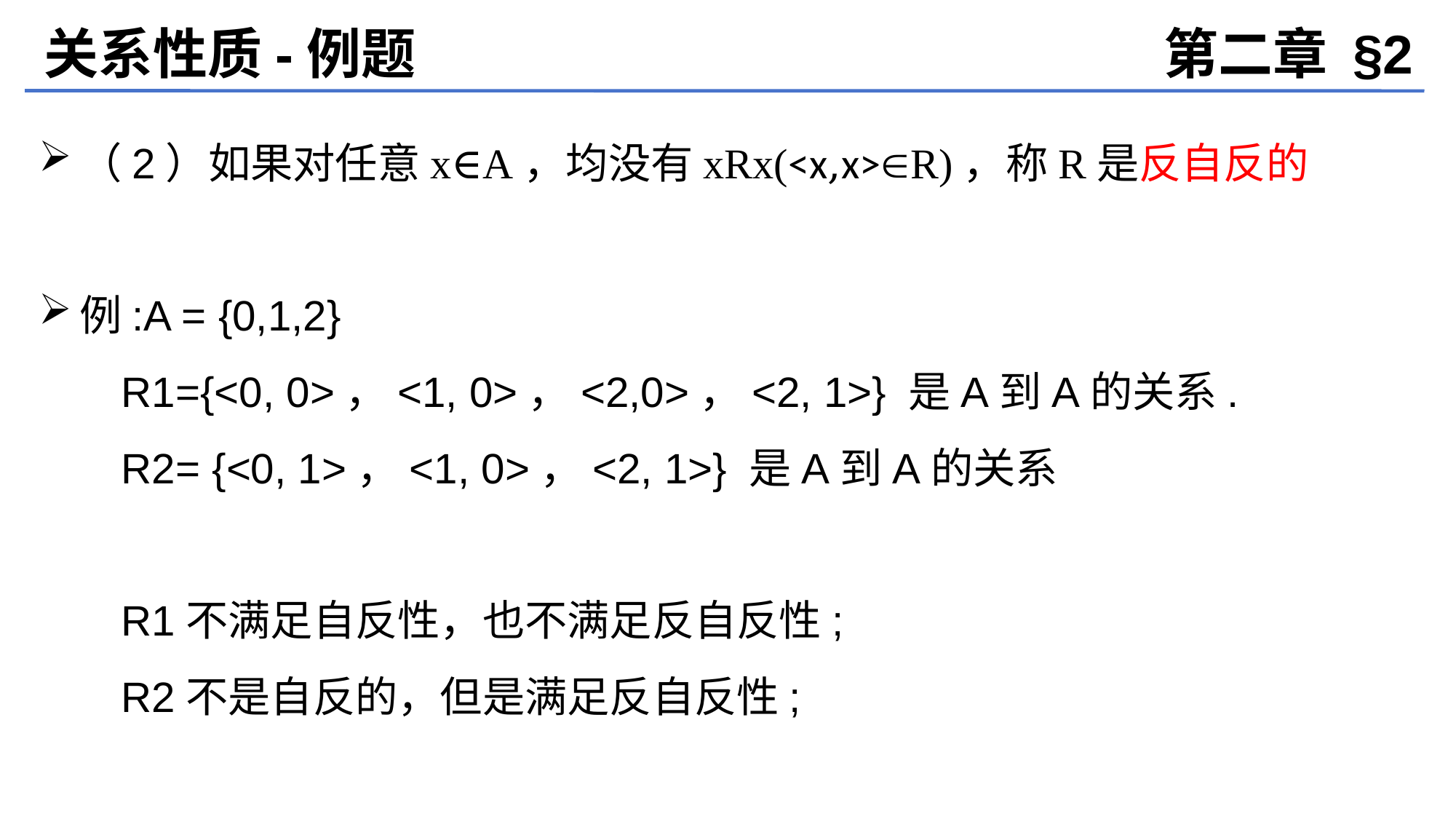

关系性质-例题
第二章 §2
（2）如果对任意x∈A，均没有xRx(<x,x>∈R)，称R是反自反的

例:A = {0,1,2}
       R1={<0, 0>，<1, 0>，<2,0>，<2, 1>} 是A到A的关系.
       R2= {<0, 1>，<1, 0>，<2, 1>} 是A到A的关系

       R1不满足自反性，也不满足反自反性;
       R2不是自反的，但是满足反自反性;